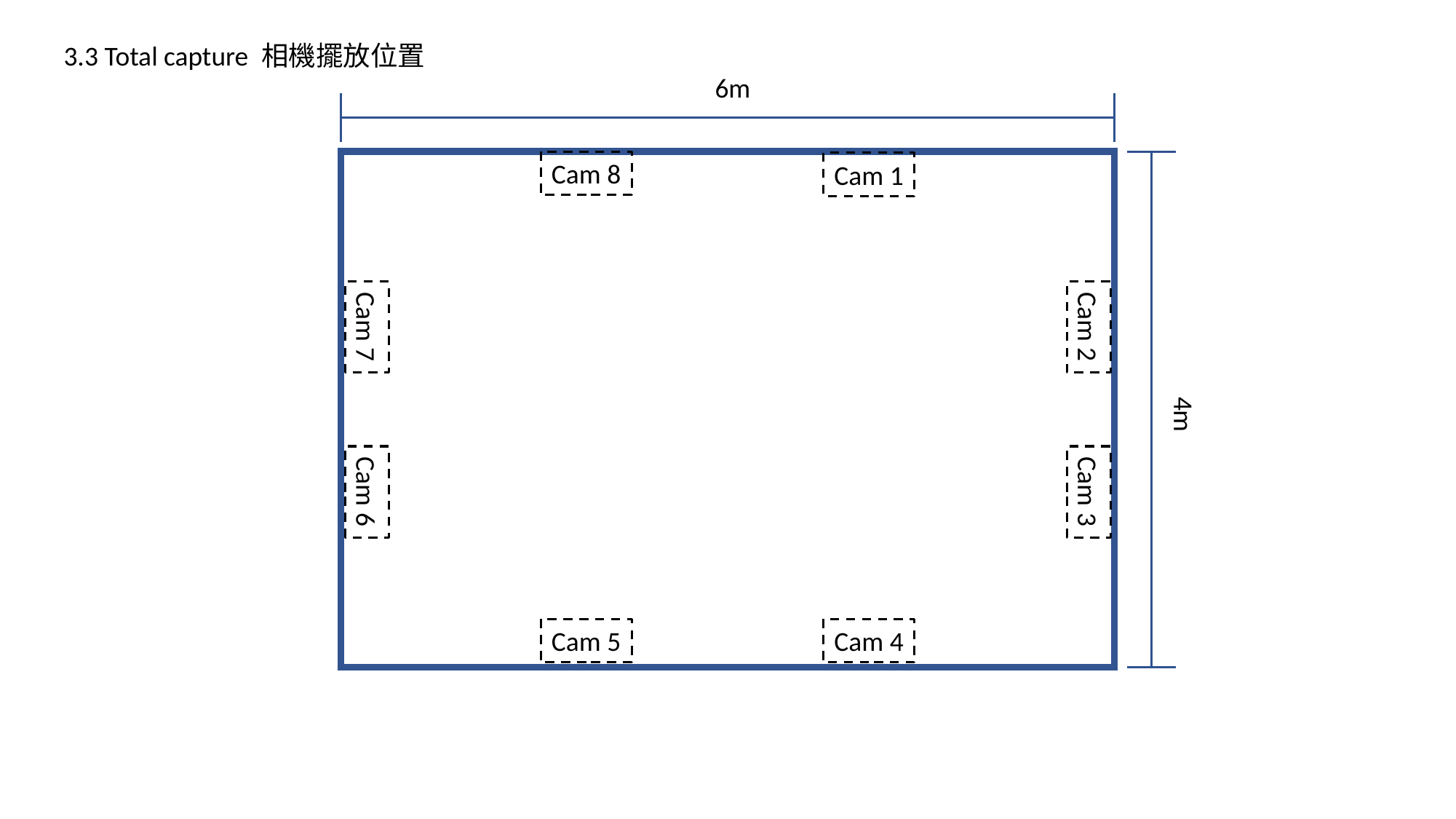

3.3 Total capture 相機擺放位置
6m

Cam 8
Cam 1
Cam 2
Cam 7
Cam 3
Cam 6
Cam 5
Cam 4
4m